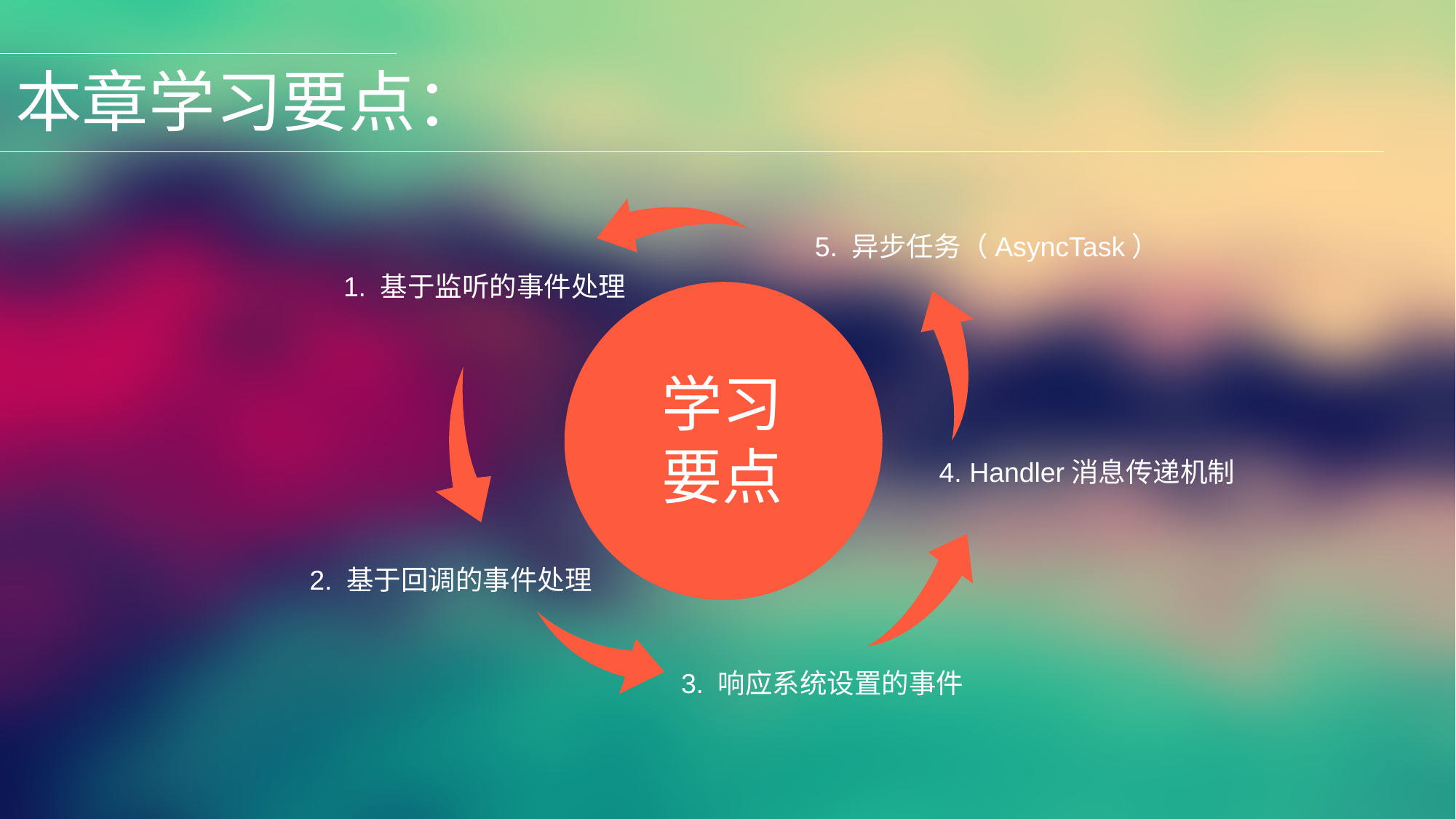

本章学习要点：

5. 异步任务（AsyncTask）
1. 基于监听的事件处理
学习要点
4. Handler消息传递机制
2. 基于回调的事件处理
3. 响应系统设置的事件